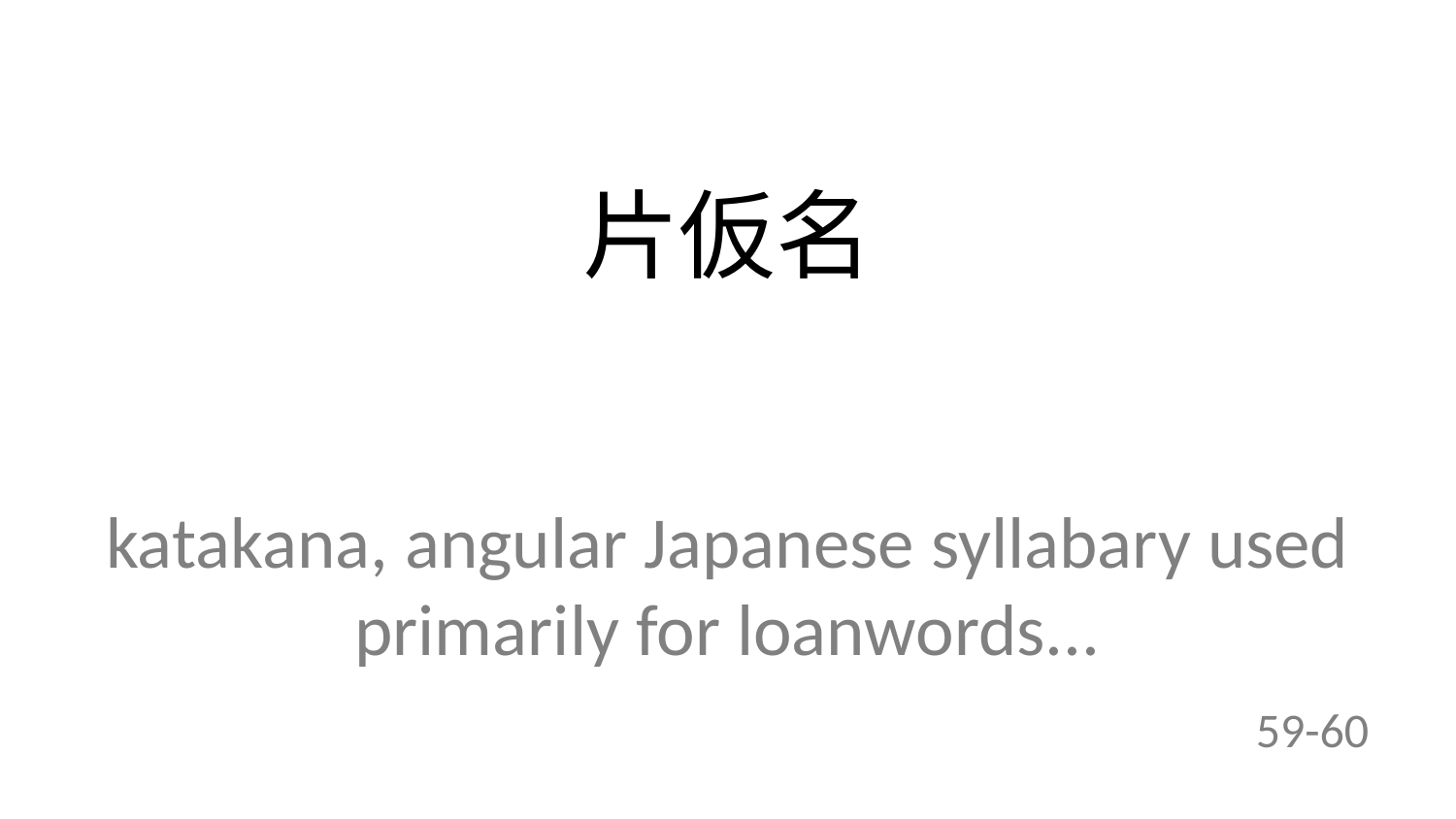

片仮名

katakana, angular Japanese syllabary used primarily for loanwords...
59-60